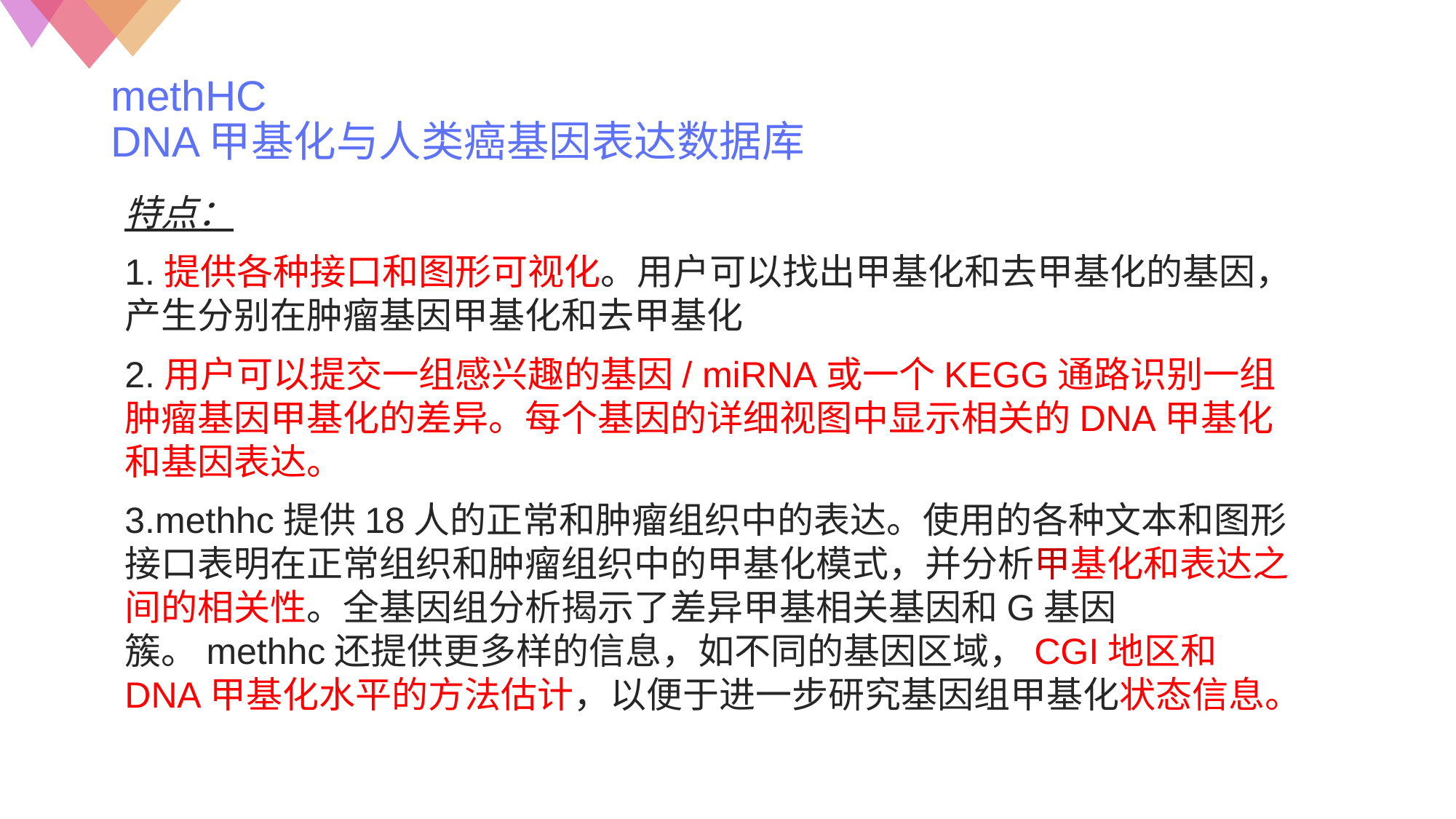

# methHC DNA甲基化与人类癌基因表达数据库
特点：
1.提供各种接口和图形可视化。用户可以找出甲基化和去甲基化的基因，产生分别在肿瘤基因甲基化和去甲基化
2.用户可以提交一组感兴趣的基因/ miRNA或一个KEGG通路识别一组肿瘤基因甲基化的差异。每个基因的详细视图中显示相关的DNA甲基化和基因表达。
3.methhc提供18人的正常和肿瘤组织中的表达。使用的各种文本和图形接口表明在正常组织和肿瘤组织中的甲基化模式，并分析甲基化和表达之间的相关性。全基因组分析揭示了差异甲基相关基因和G基因簇。methhc还提供更多样的信息，如不同的基因区域，CGI地区和DNA甲基化水平的方法估计，以便于进一步研究基因组甲基化状态信息。